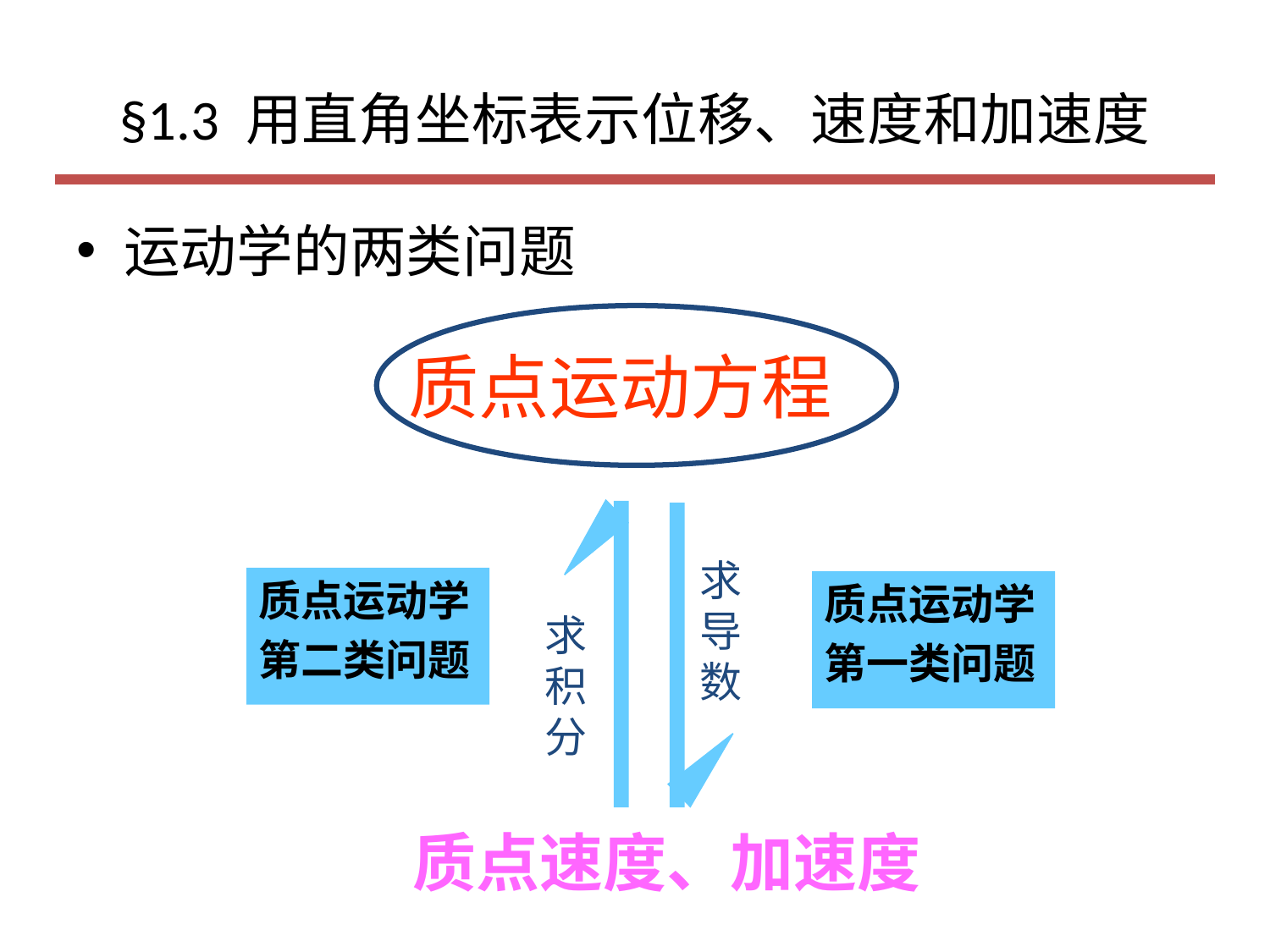

# §1.3 用直角坐标表示位移、速度和加速度
运动学的两类问题

质点运动方程

求积分

求导数

质点运动学
第二类问题
质点运动学
第一类问题
质点速度、加速度